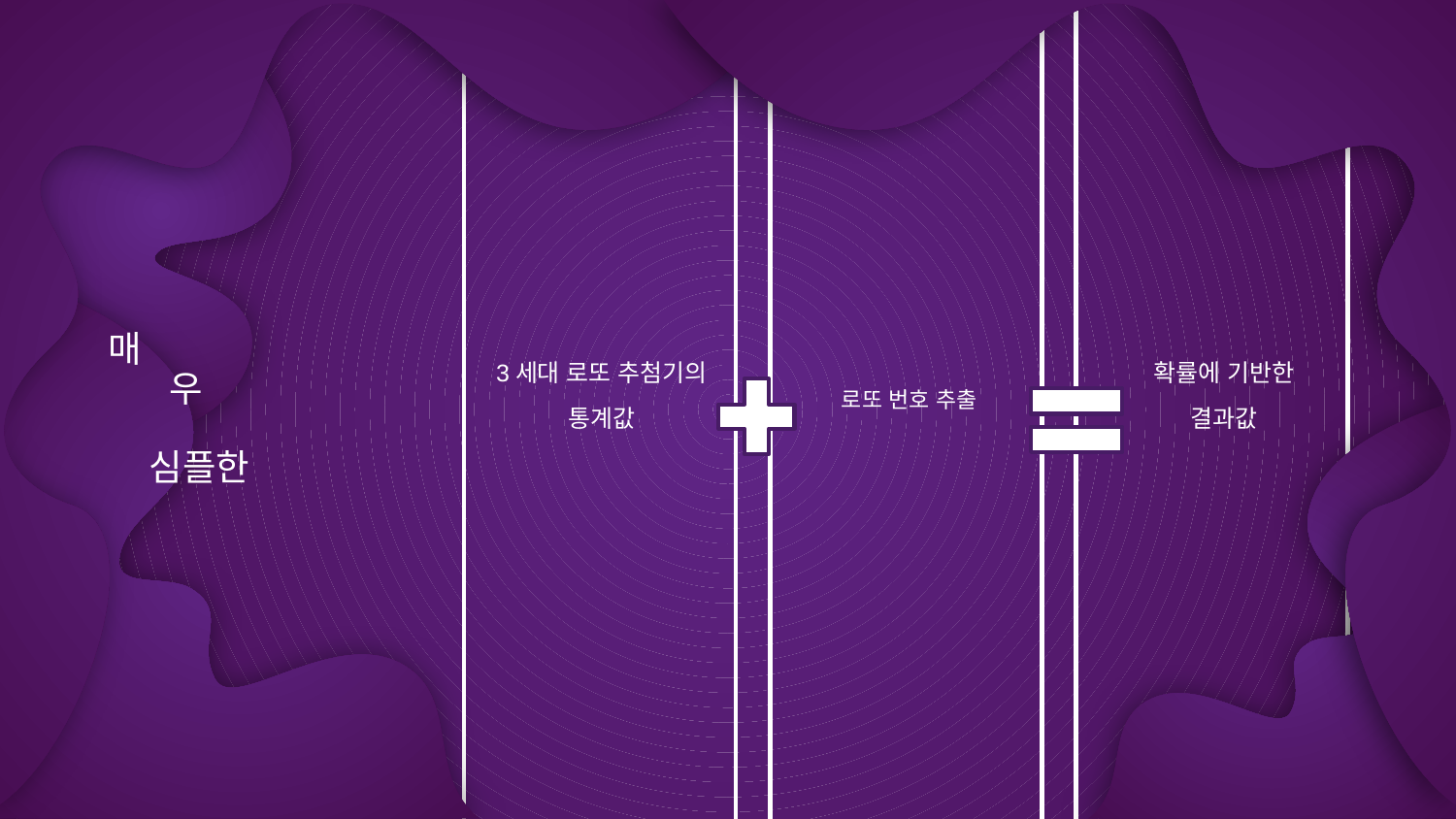

# 매 우 심플한
3세대 로또 추첨기의
통계값

확률에 기반한
결과값

로또 번호 추출